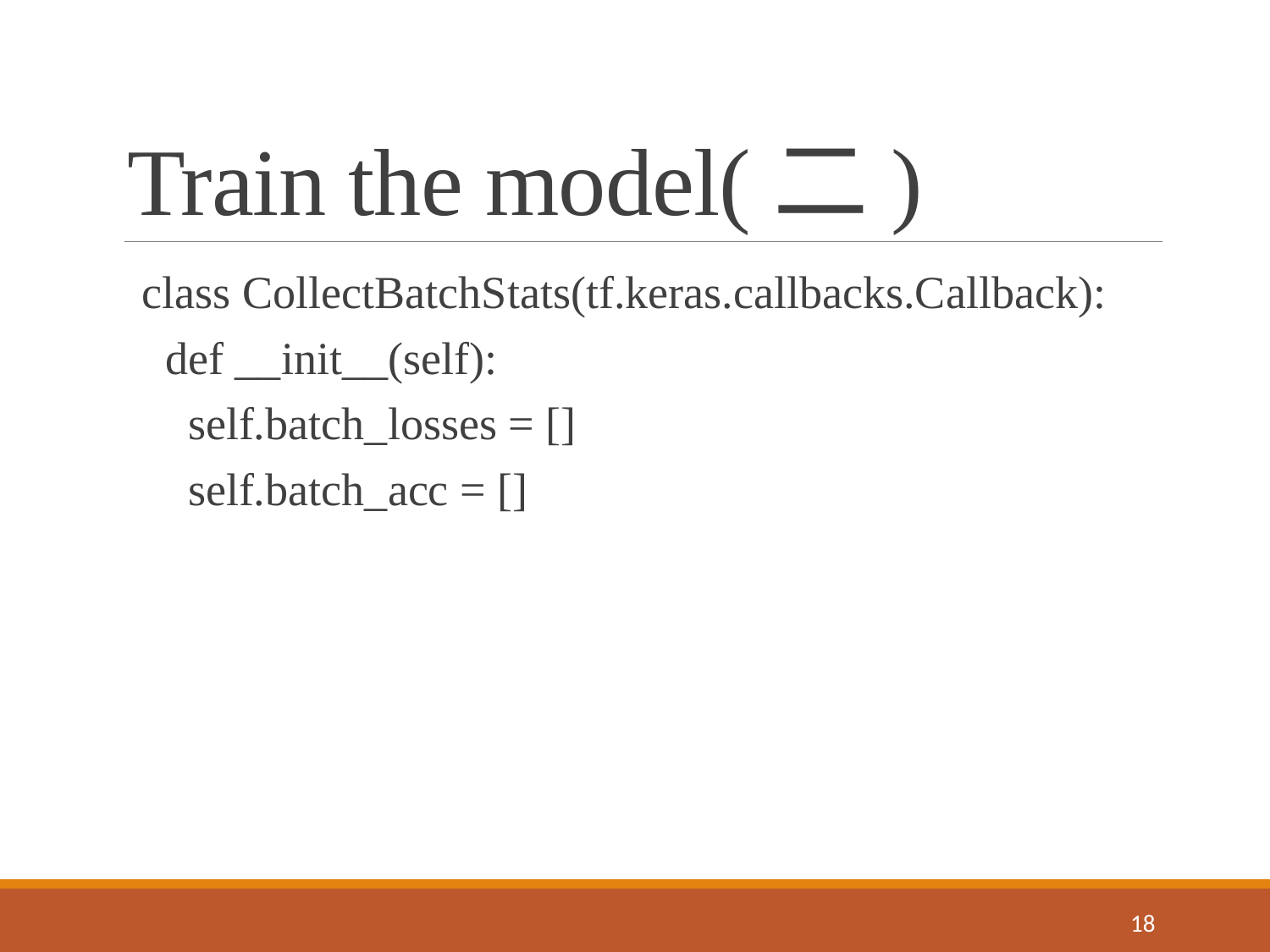

# Train the model(二)
class CollectBatchStats(tf.keras.callbacks.Callback):
  def __init__(self):
    self.batch_losses = []
    self.batch_acc = []

18